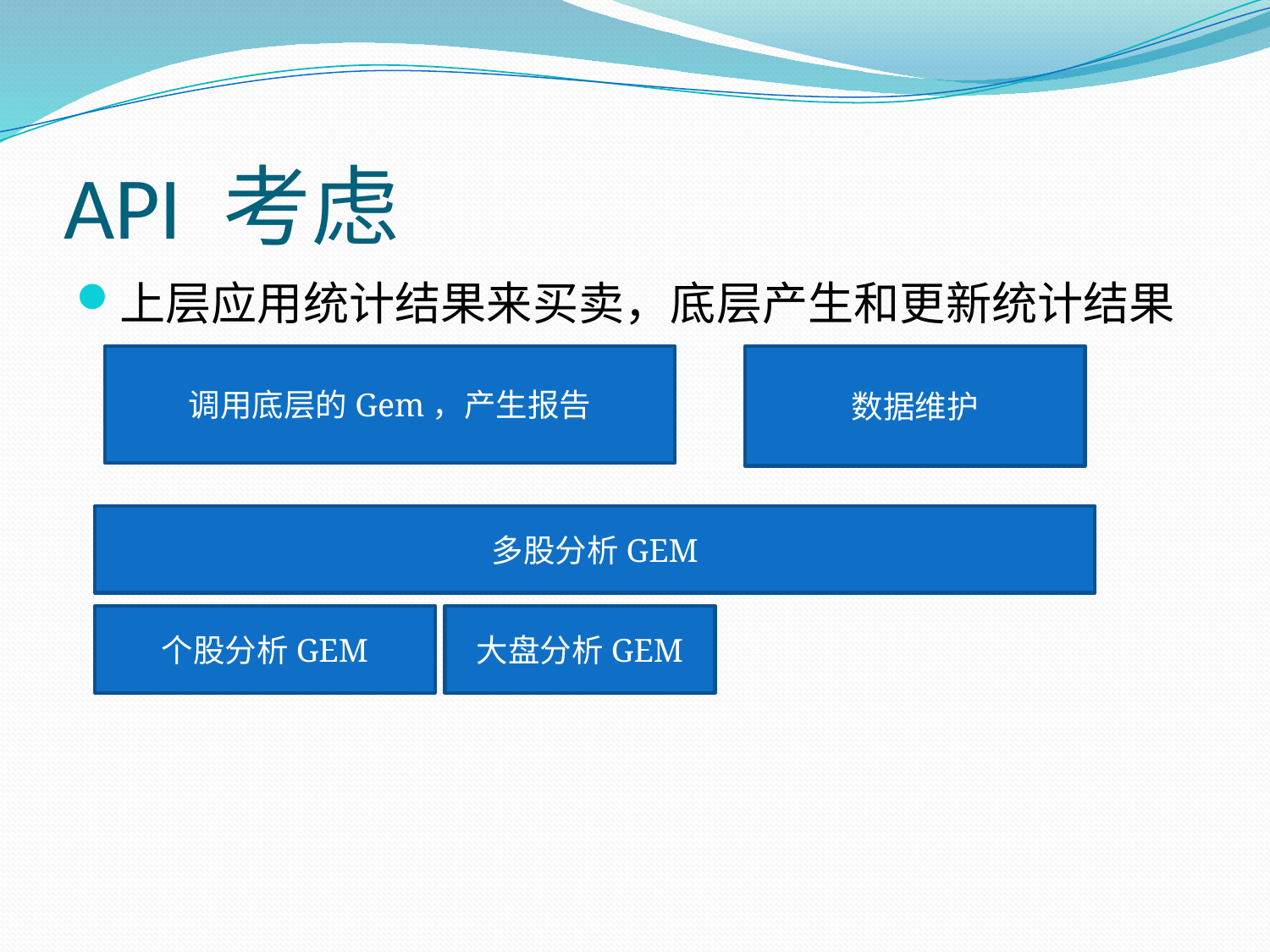

# API 考虑
上层应用统计结果来买卖，底层产生和更新统计结果

调用底层的Gem，产生报告
数据维护
多股分析GEM
个股分析GEM
大盘分析GEM